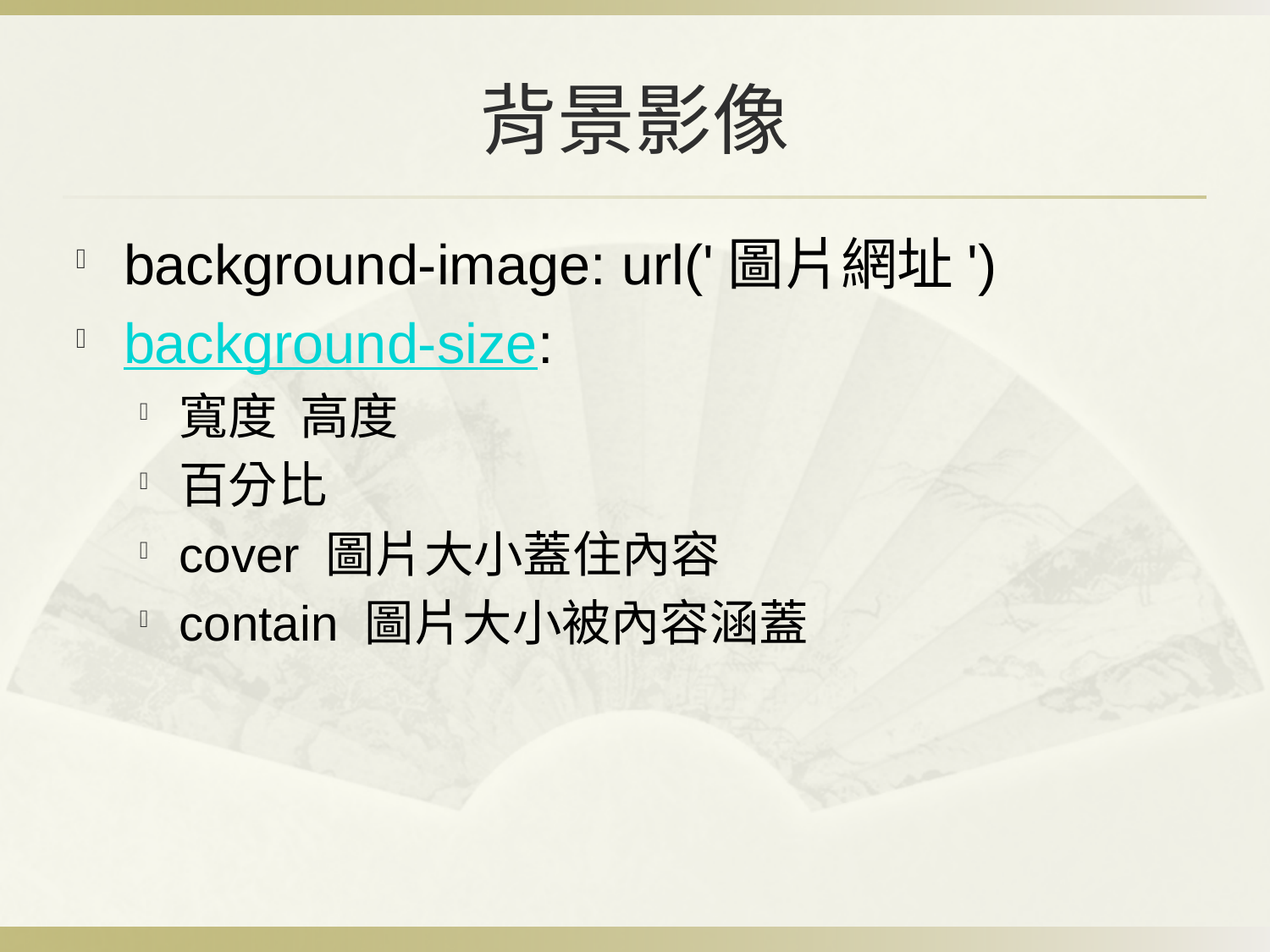

# 背景影像
background-image: url('圖片網址')
background-size:
寬度  高度
百分比
cover 圖片大小蓋住內容
contain 圖片大小被內容涵蓋